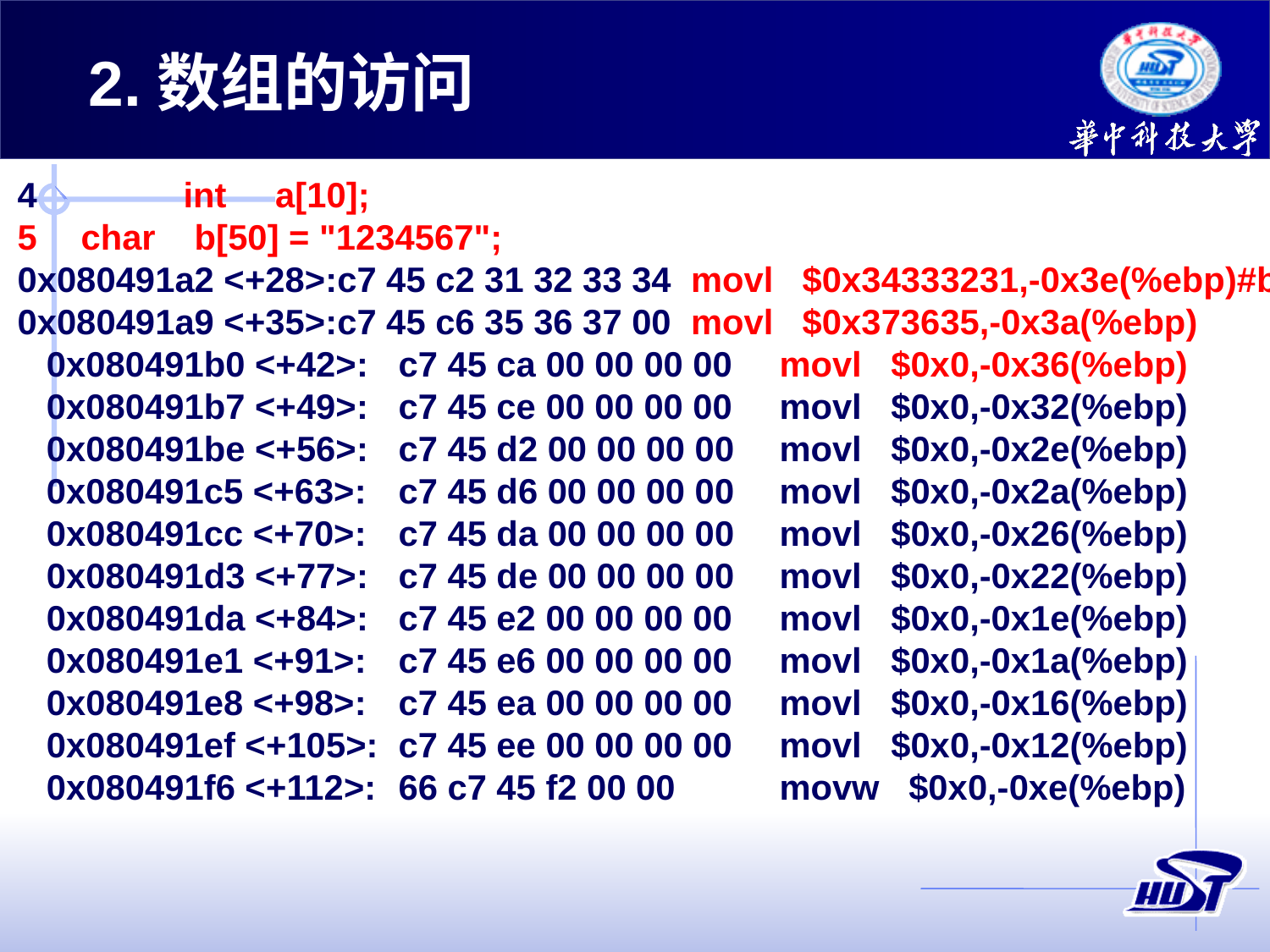

2.数组的访问
4	    int     a[10];
char    b[50] = "1234567";
0x080491a2 <+28>:c7 45 c2 31 32 33 34  movl   $0x34333231,-0x3e(%ebp)#b
0x080491a9 <+35>:c7 45 c6 35 36 37 00  movl   $0x373635,-0x3a(%ebp)
   0x080491b0 <+42>:	c7 45 ca 00 00 00 00	movl   $0x0,-0x36(%ebp)
   0x080491b7 <+49>:	c7 45 ce 00 00 00 00	movl   $0x0,-0x32(%ebp)
   0x080491be <+56>:	c7 45 d2 00 00 00 00	movl   $0x0,-0x2e(%ebp)
   0x080491c5 <+63>:	c7 45 d6 00 00 00 00	movl   $0x0,-0x2a(%ebp)
   0x080491cc <+70>:	c7 45 da 00 00 00 00	movl   $0x0,-0x26(%ebp)
   0x080491d3 <+77>:	c7 45 de 00 00 00 00	movl   $0x0,-0x22(%ebp)
   0x080491da <+84>:	c7 45 e2 00 00 00 00	movl   $0x0,-0x1e(%ebp)
   0x080491e1 <+91>:	c7 45 e6 00 00 00 00	movl   $0x0,-0x1a(%ebp)
   0x080491e8 <+98>:	c7 45 ea 00 00 00 00	movl   $0x0,-0x16(%ebp)
   0x080491ef <+105>:	c7 45 ee 00 00 00 00	movl   $0x0,-0x12(%ebp)
   0x080491f6 <+112>:	66 c7 45 f2 00 00	movw   $0x0,-0xe(%ebp)